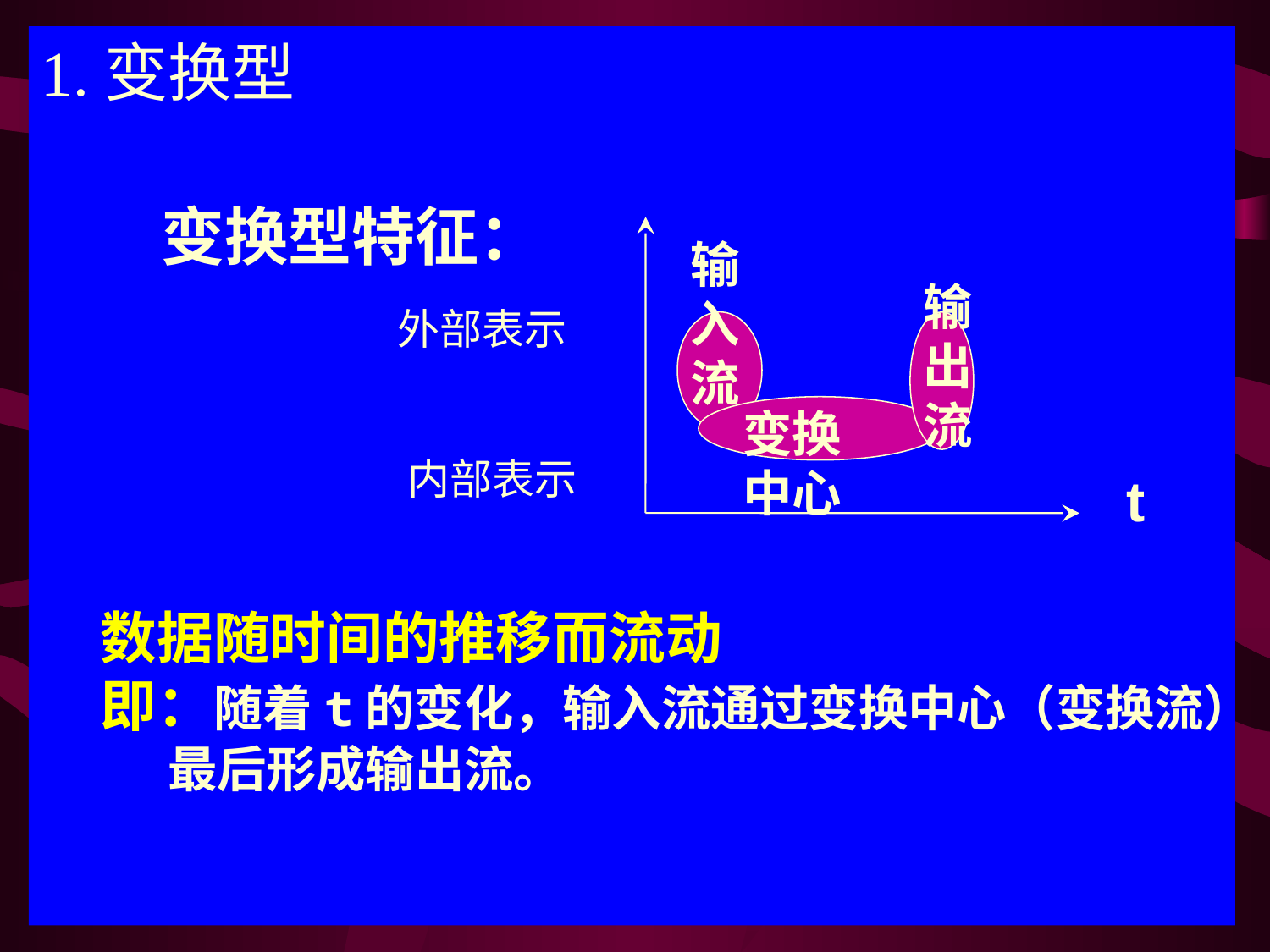

1.变换型

变换型特征：

输
入
流
输
出
流
外部表示

变换
中心
内部表示

t

数据随时间的推移而流动
即：随着t的变化，输入流通过变换中心（变换流）
     最后形成输出流。

83